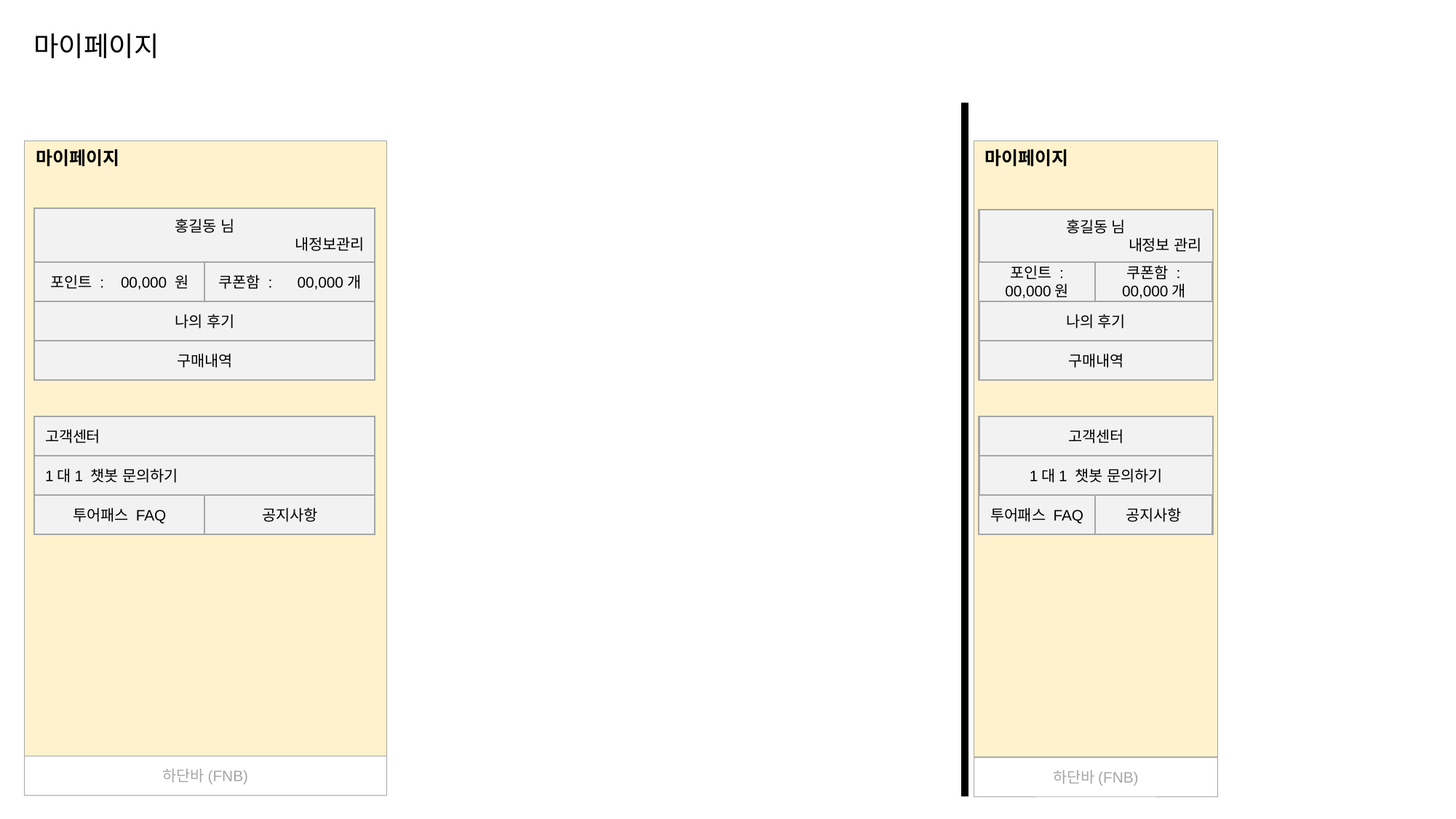

마이페이지

마이페이지
마이페이지
홍길동 님
내정보관리
홍길동 님
내정보 관리
포인트 :    00,000 원
쿠폰함 :      00,000개
포인트 : 00,000원
쿠폰함 :
00,000개
나의 후기
나의 후기
구매내역
구매내역
고객센터
고객센터
1대1 챗봇 문의하기
1대1 챗봇 문의하기
투어패스 FAQ
공지사항
투어패스 FAQ
공지사항
하단바(FNB)
하단바(FNB)